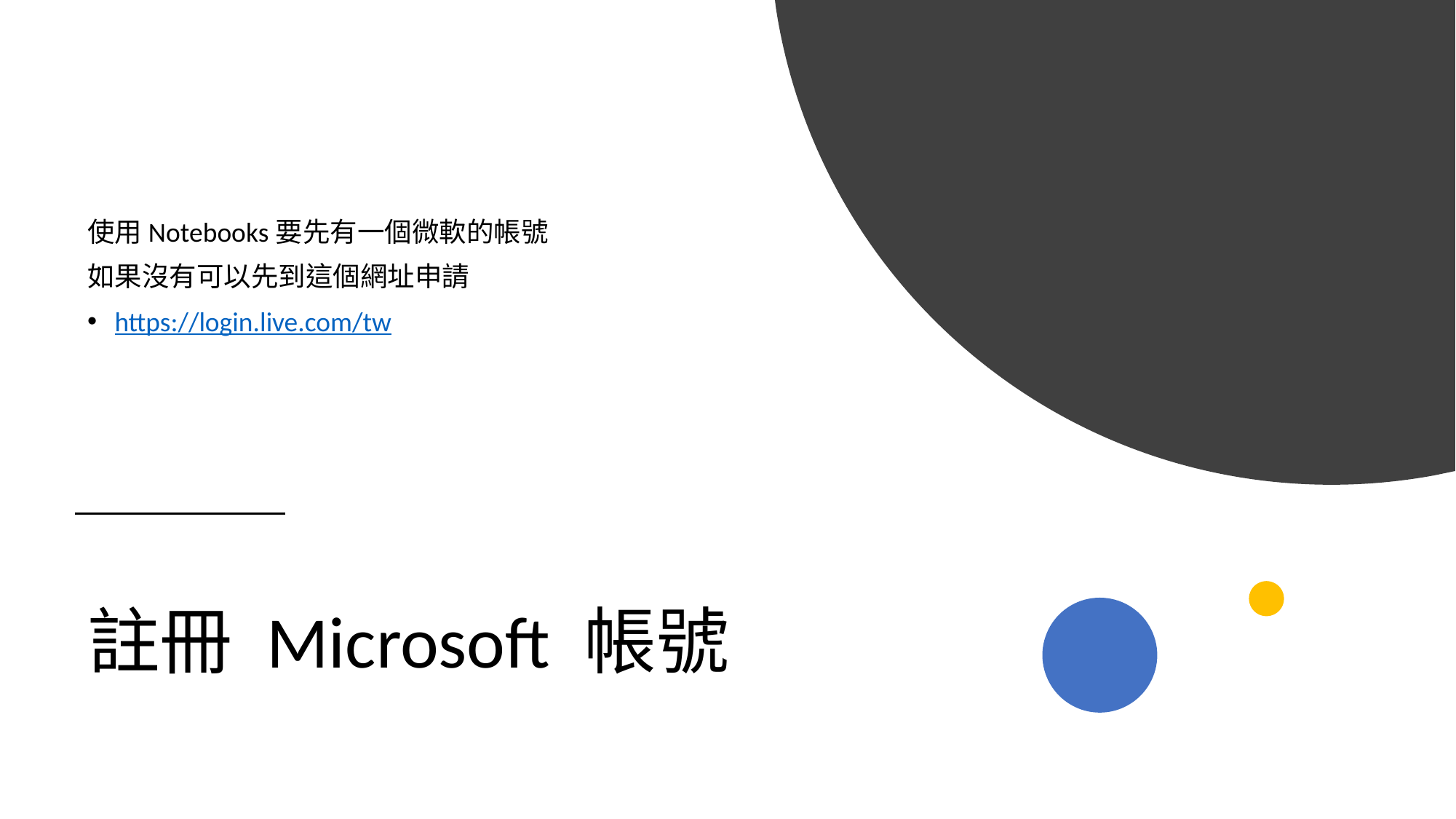

使用Notebooks要先有一個微軟的帳號
如果沒有可以先到這個網址申請
https://login.live.com/tw
# 註冊 Microsoft 帳號